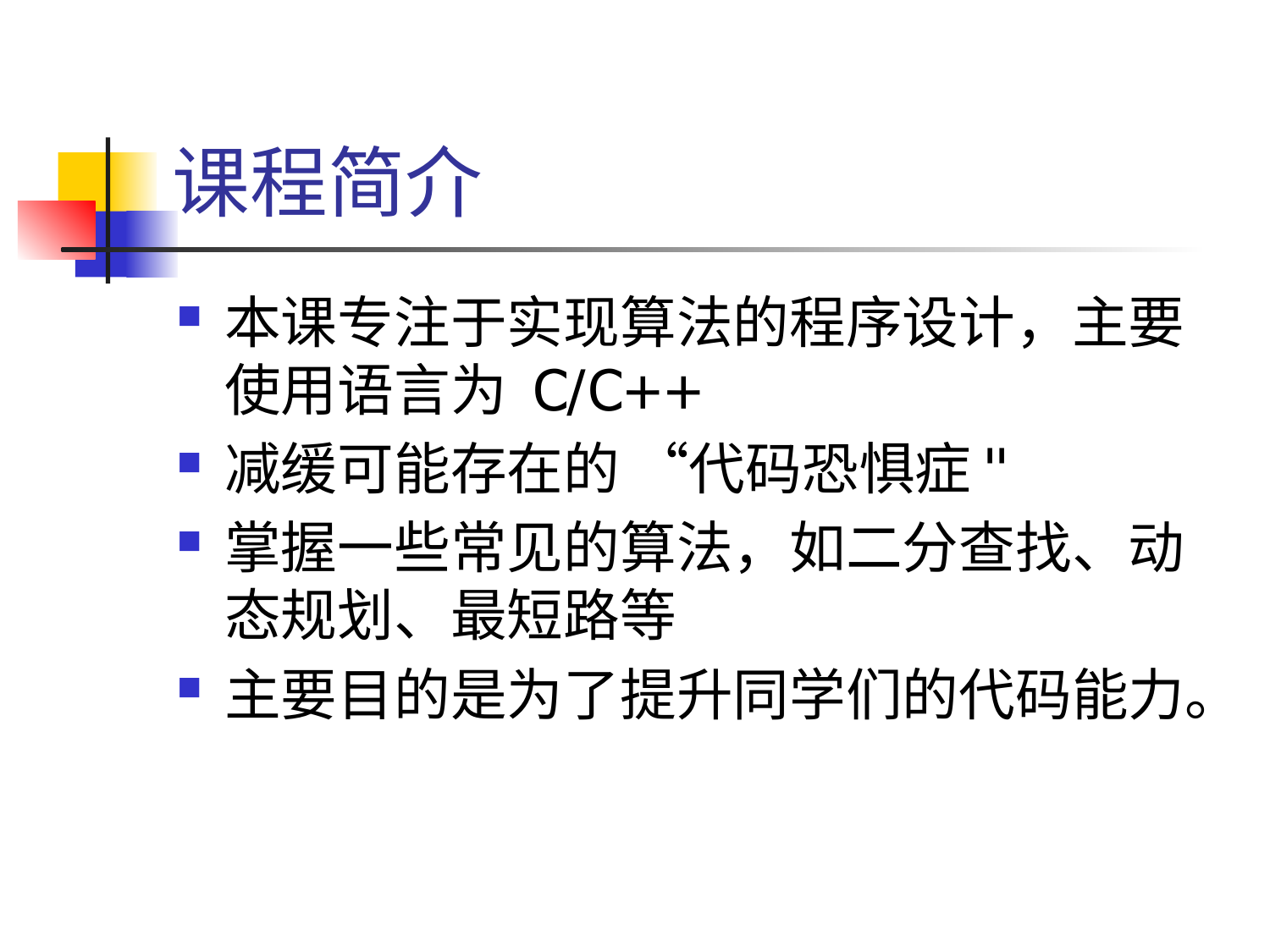

# 课程简介
本课专注于实现算法的程序设计，主要使用语言为 C/C++
减缓可能存在的 “代码恐惧症''
掌握一些常见的算法，如二分查找、动态规划、最短路等
主要目的是为了提升同学们的代码能力。